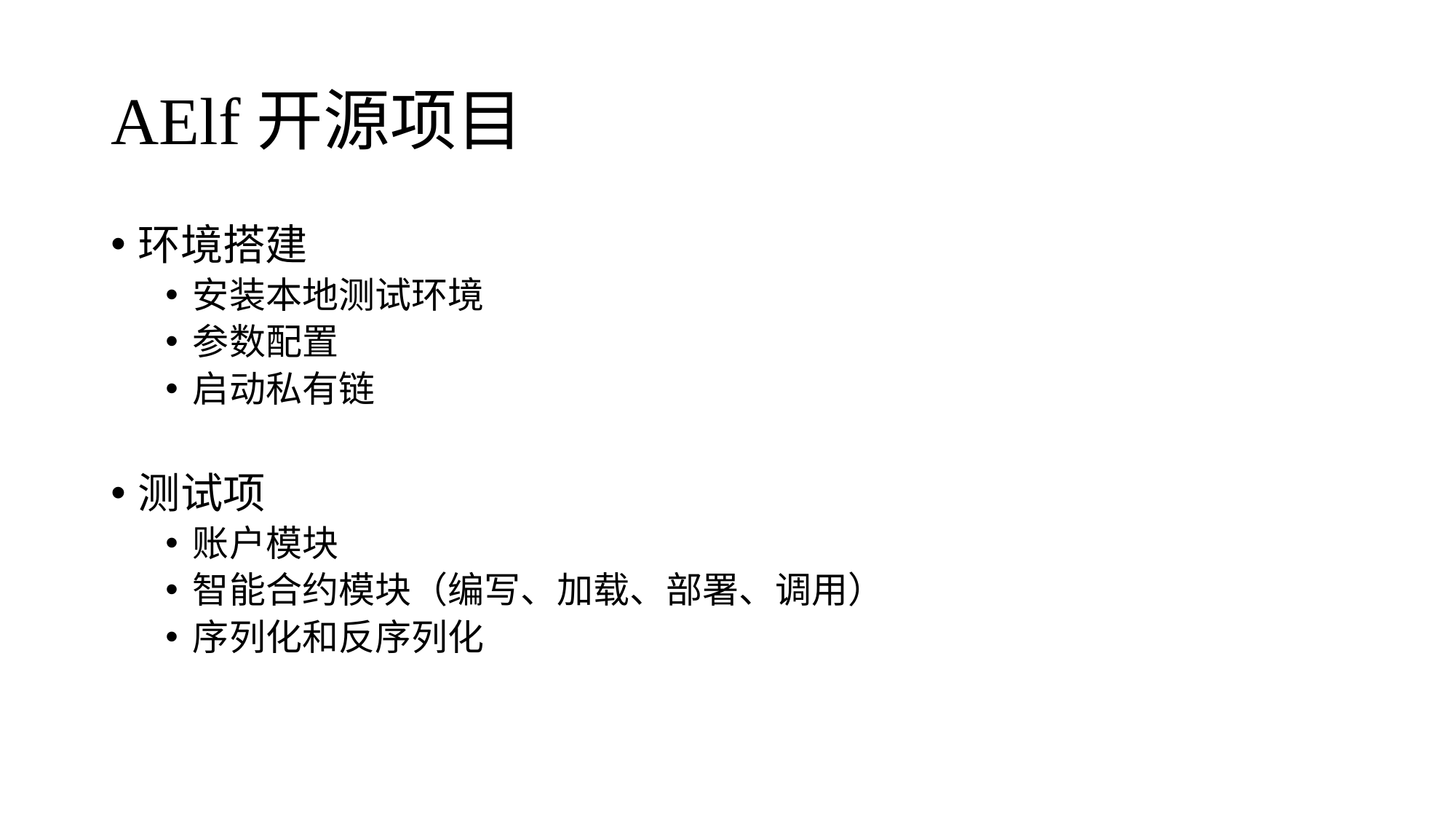

# AElf开源项目
环境搭建
安装本地测试环境
参数配置
启动私有链

测试项
账户模块
智能合约模块（编写、加载、部署、调用）
序列化和反序列化